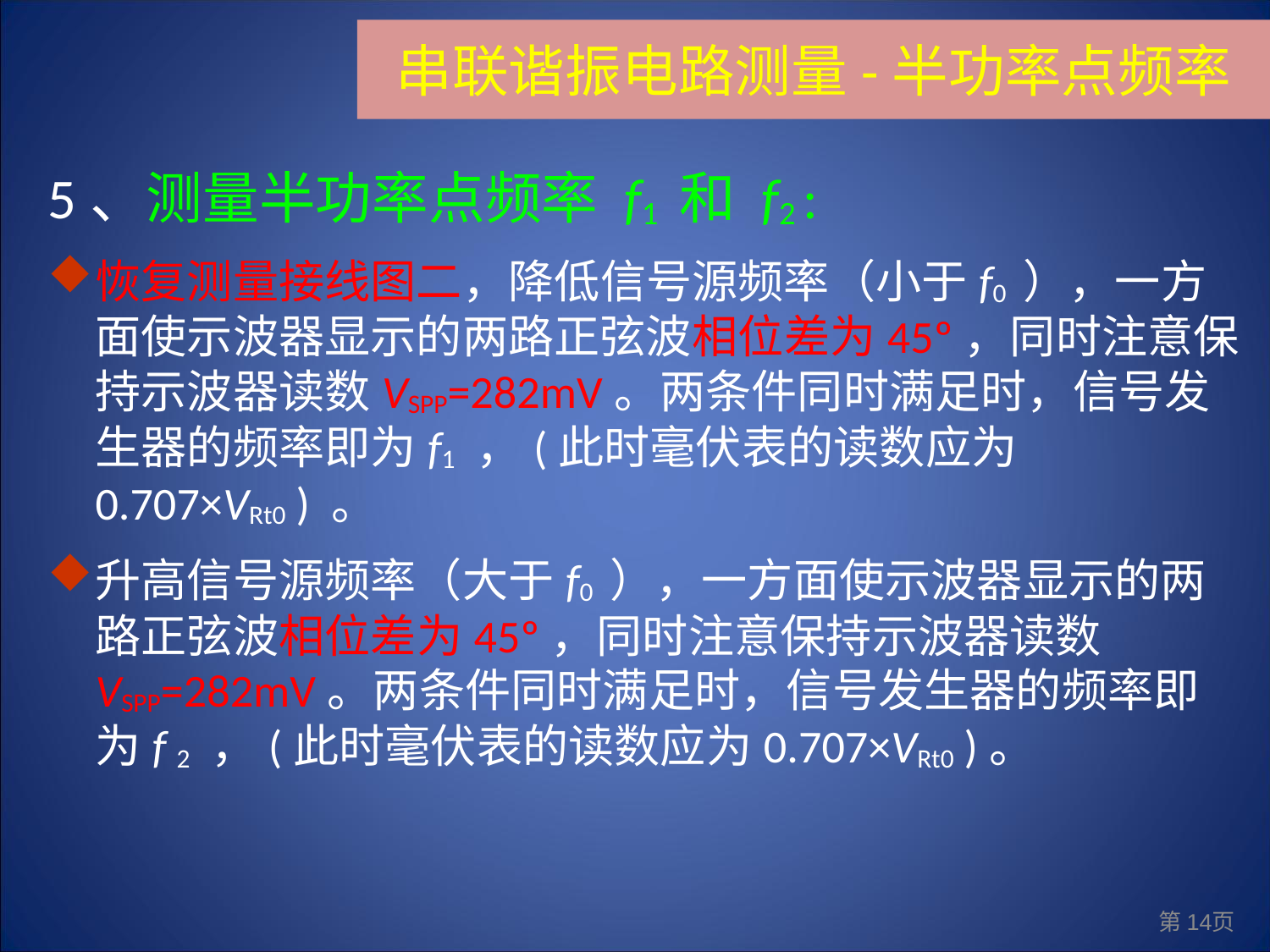

串联谐振电路测量-半功率点频率
5、测量半功率点频率 f1 和 f2 :
恢复测量接线图二，降低信号源频率（小于f0 ），一方面使示波器显示的两路正弦波相位差为45º，同时注意保持示波器读数VSPP=282mV。两条件同时满足时，信号发生器的频率即为f1 ，(此时毫伏表的读数应为0.707×VRt0 ) 。
升高信号源频率（大于f0 ），一方面使示波器显示的两路正弦波相位差为45º，同时注意保持示波器读数VSPP=282mV。两条件同时满足时，信号发生器的频率即为f 2 ，(此时毫伏表的读数应为0.707×VRt0 )。